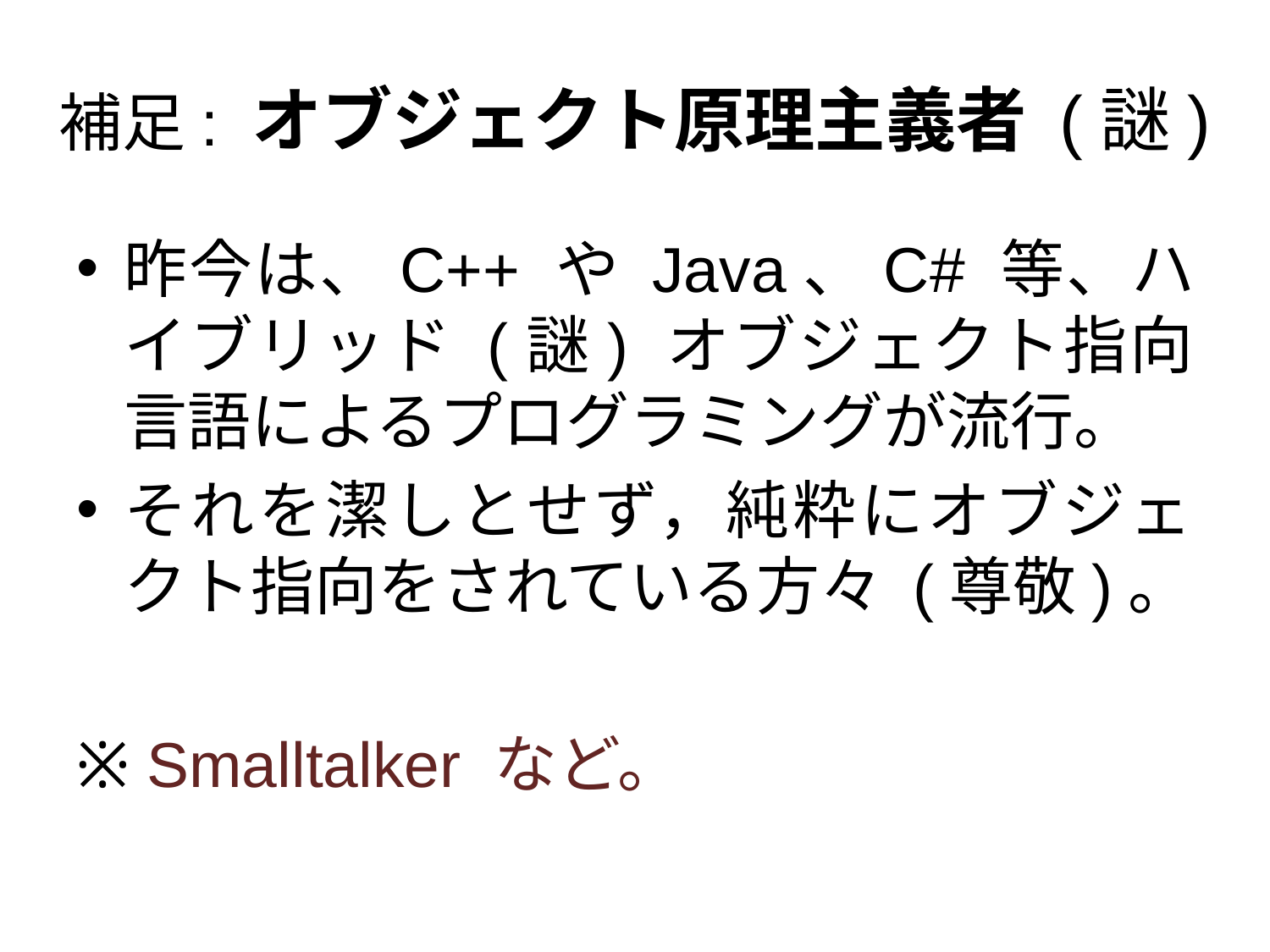

# 補足: オブジェクト原理主義者 (謎)
昨今は、C++ や Java、C# 等、ハイブリッド (謎) オブジェクト指向言語によるプログラミングが流行。
それを潔しとせず，純粋にオブジェクト指向をされている方々 (尊敬)。

※ Smalltalker など。